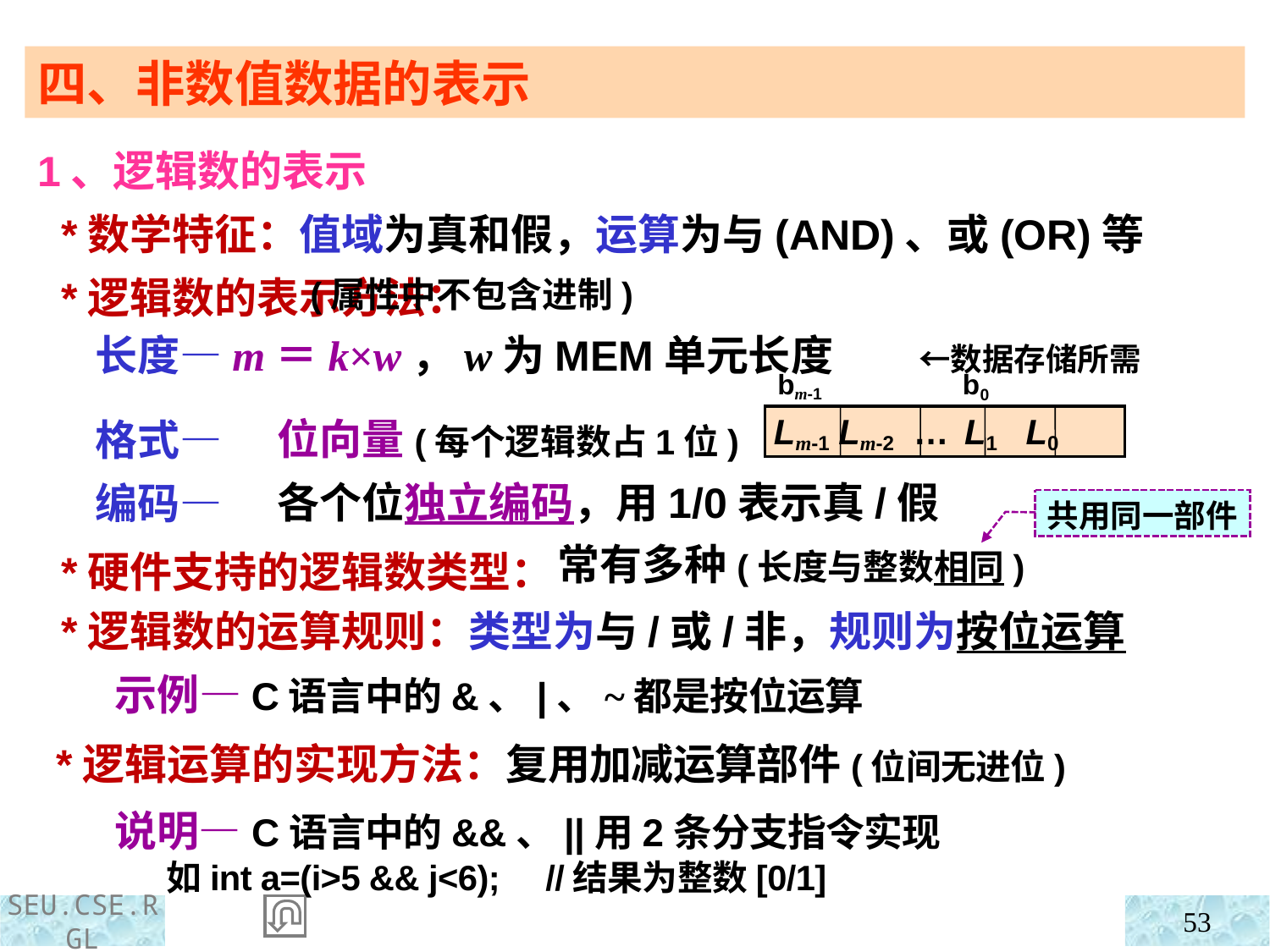

四、非数值数据的表示
1、逻辑数的表示
  *数学特征：值域为真和假，运算为与(AND)、或(OR)等
  *逻辑数的表示方法：

  *硬件支持的逻辑数类型：
                       (属性中不包含进制)
     长度—m＝k×w，w为MEM单元长度         ←数据存储所需
     格式—
     编码—
bm-1                  b0
 Lm-1 Lm-2  …  L1   L0

位向量(每个逻辑数占1位)
各个位独立编码，用1/0表示真/假
共用同一部件
常有多种(长度与整数相同)
  *逻辑数的运算规则：类型为与/或/非，规则为按位运算
       示例—C语言中的&、|、~都是按位运算
  *逻辑运算的实现方法：复用加减运算部件(位间无进位)
       说明—C语言中的&&、||用2条分支指令实现
                如int a=(i>5 && j<6);     //结果为整数[0/1]

53